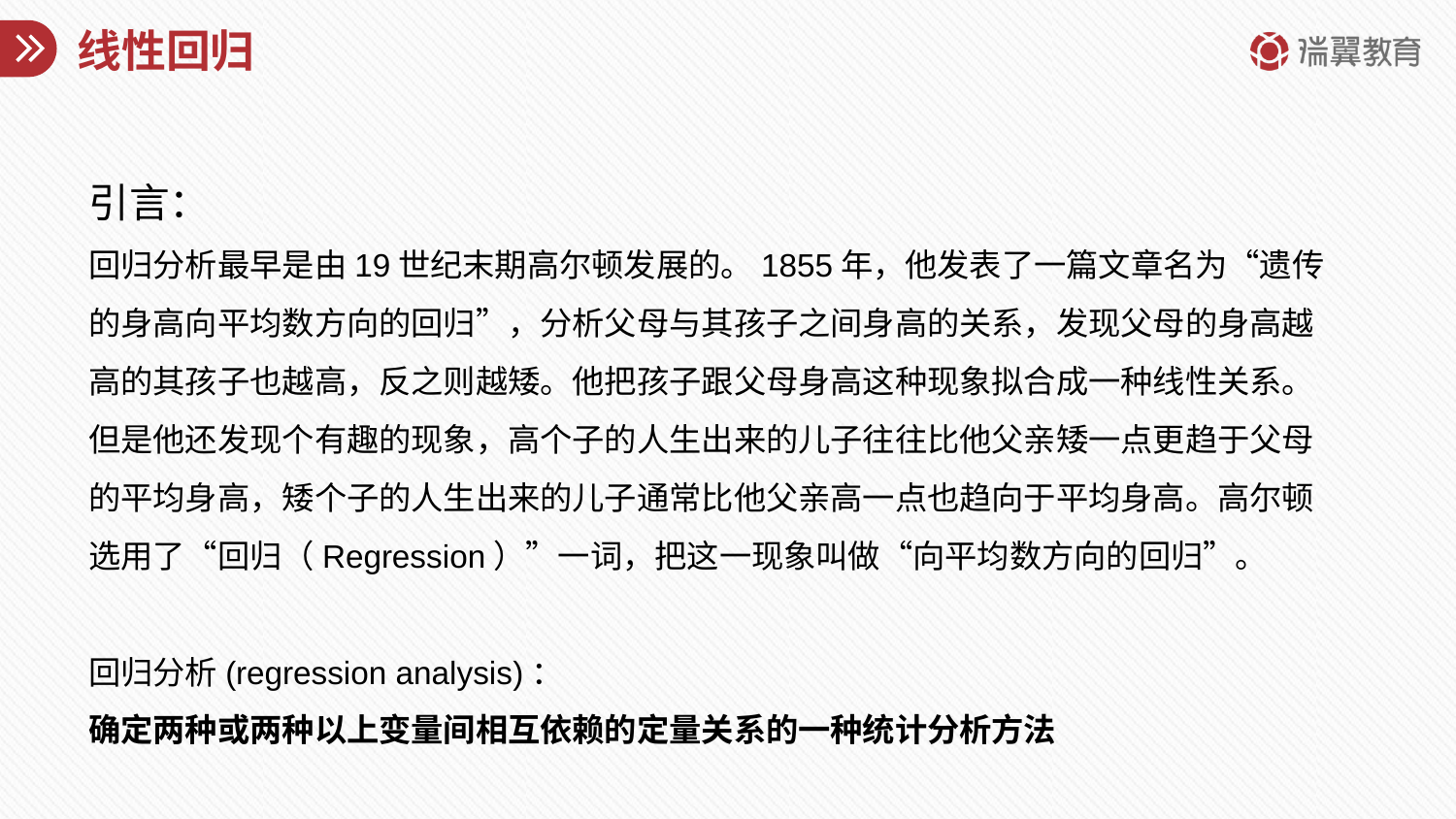

# 线性回归
引言：
回归分析最早是由19世纪末期高尔顿发展的。1855年，他发表了一篇文章名为“遗传的身高向平均数方向的回归”，分析父母与其孩子之间身高的关系，发现父母的身高越高的其孩子也越高，反之则越矮。他把孩子跟父母身高这种现象拟合成一种线性关系。
但是他还发现个有趣的现象，高个子的人生出来的儿子往往比他父亲矮一点更趋于父母的平均身高，矮个子的人生出来的儿子通常比他父亲高一点也趋向于平均身高。高尔顿选用了“回归（Regression）”一词，把这一现象叫做“向平均数方向的回归”。

回归分析(regression analysis)：
确定两种或两种以上变量间相互依赖的定量关系的一种统计分析方法